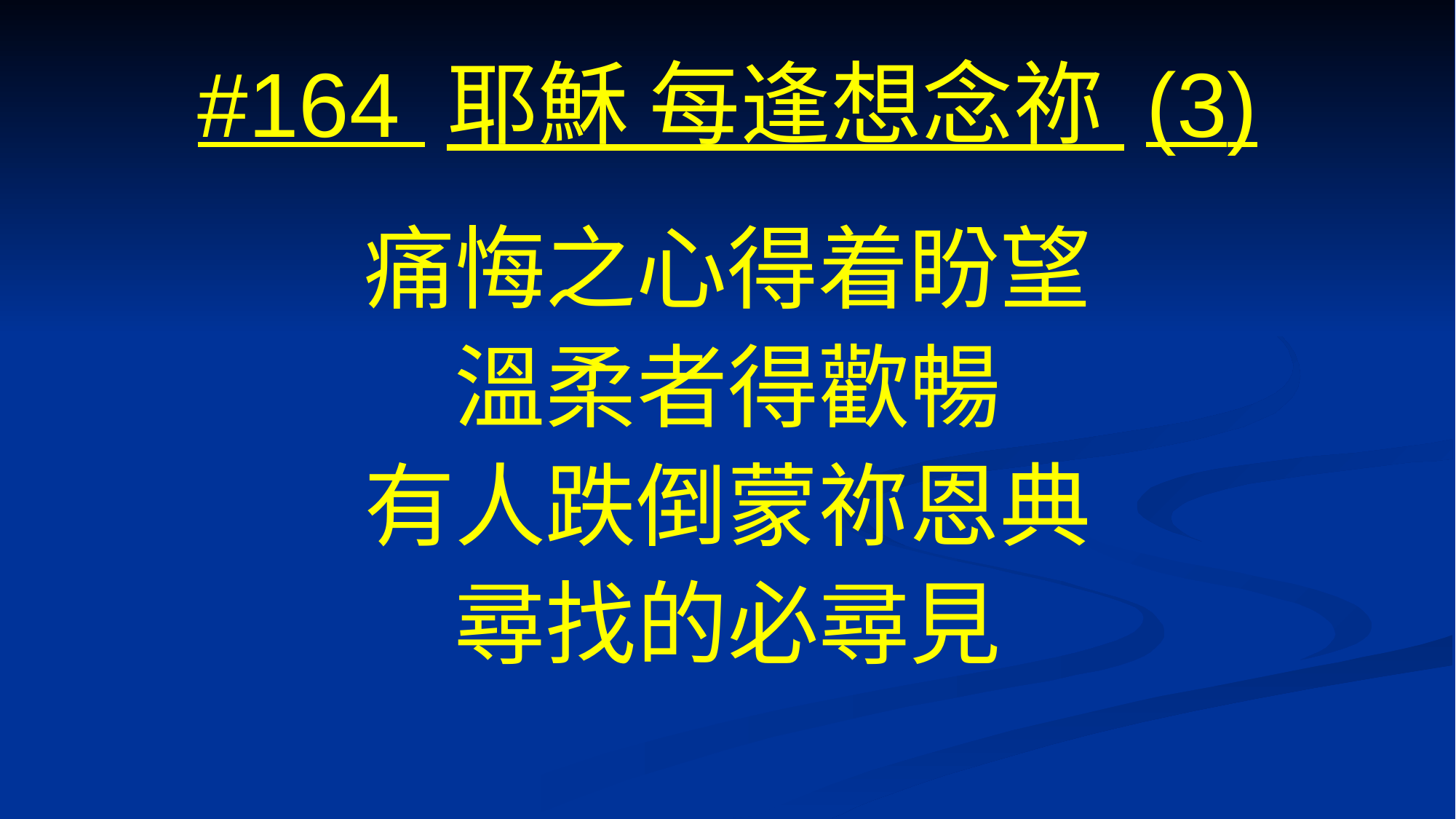

# #164 耶穌 每逢想念祢 (3)
痛悔之心得着盼望
溫柔者得歡暢
有人跌倒蒙祢恩典
尋找的必尋見